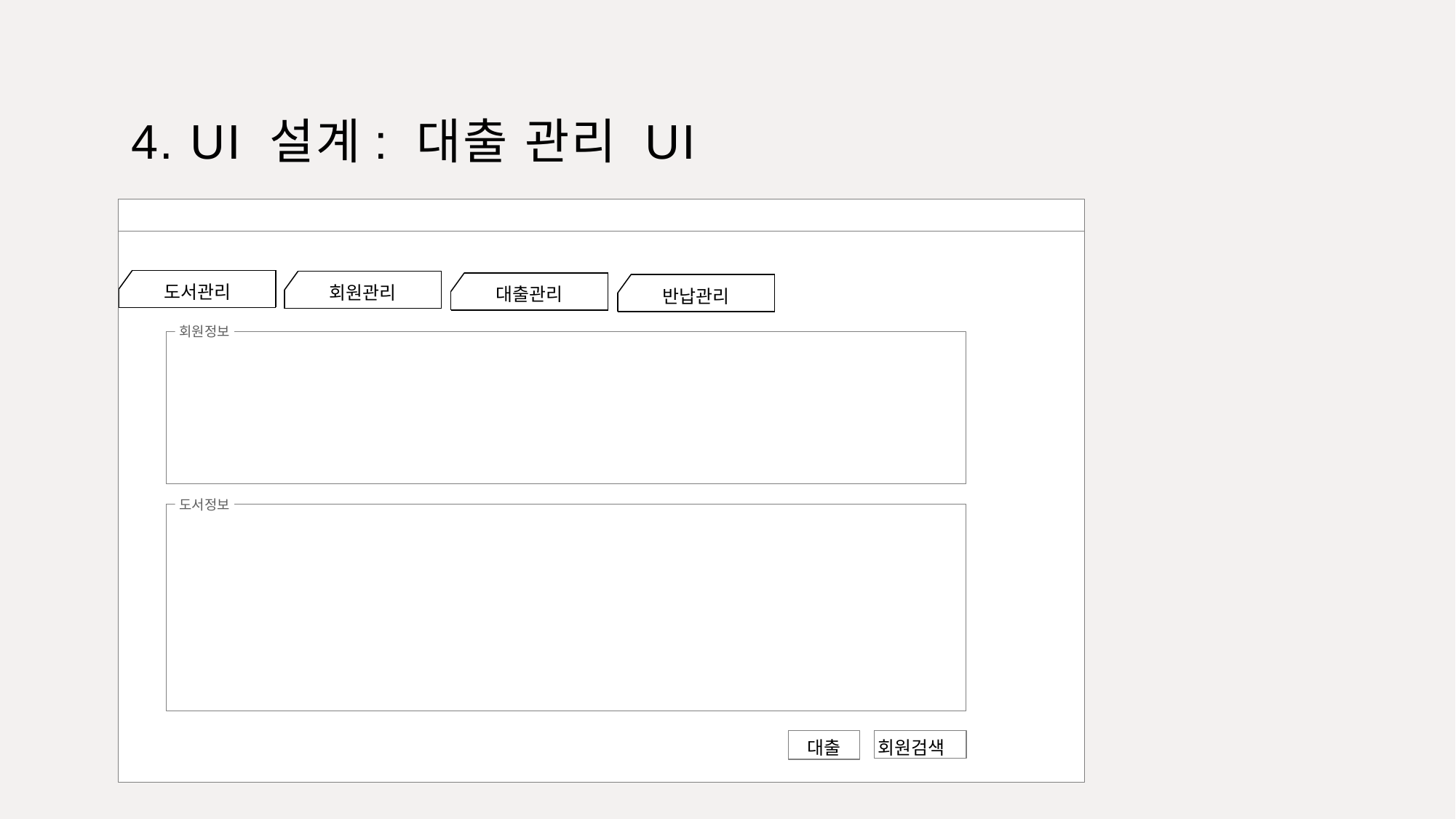

# 4. UI 설계: 대출 관리 UI

도서관리
회원관리
대출관리
반납관리
회원정보

도서정보

대출

회원검색